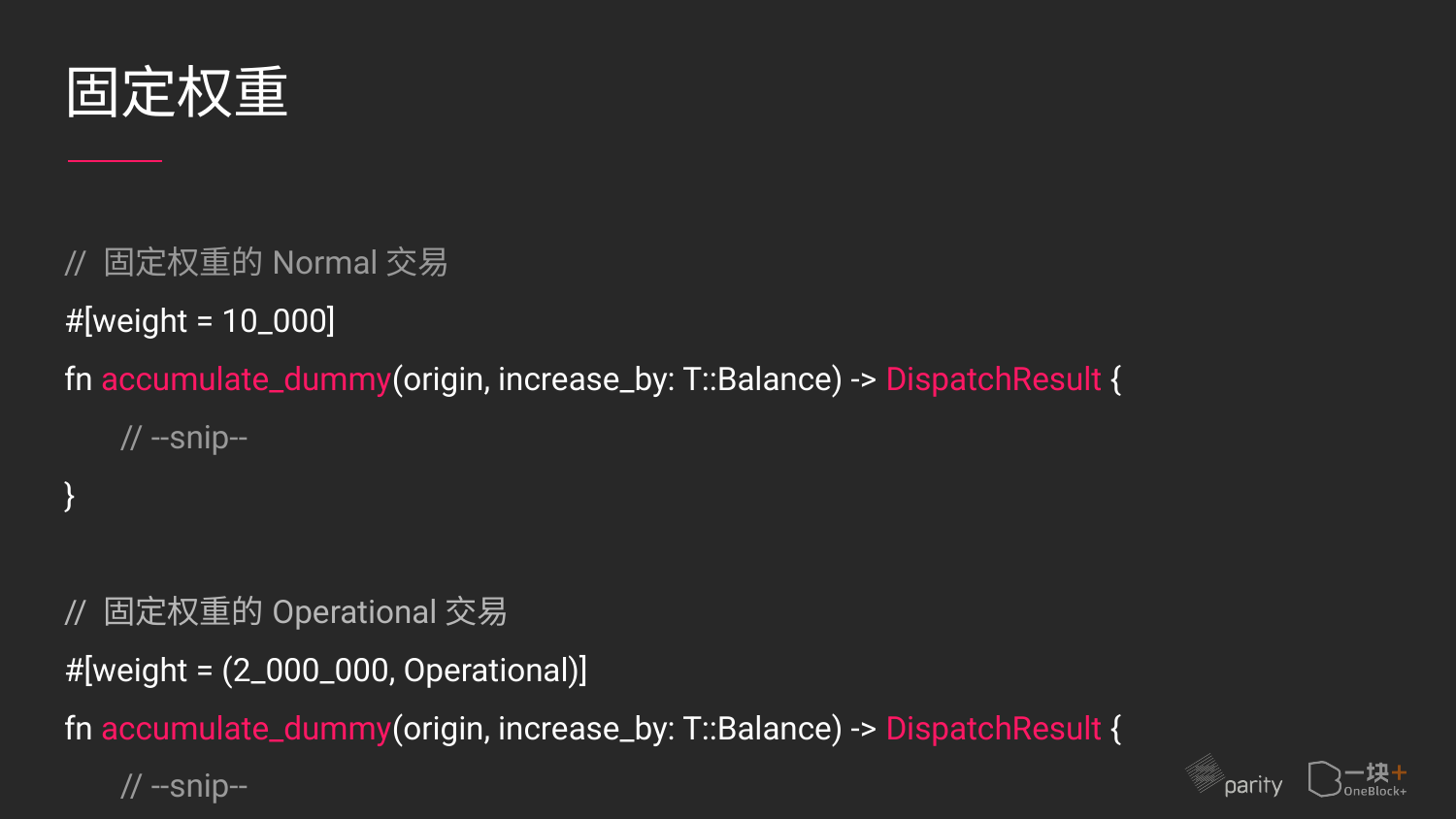

# 固定权重
// 固定权重的Normal交易
#[weight = 10_000]
fn accumulate_dummy(origin, increase_by: T::Balance) -> DispatchResult {
       // --snip--
}

// 固定权重的Operational交易
#[weight = (2_000_000, Operational)]
fn accumulate_dummy(origin, increase_by: T::Balance) -> DispatchResult {
       // --snip--
}